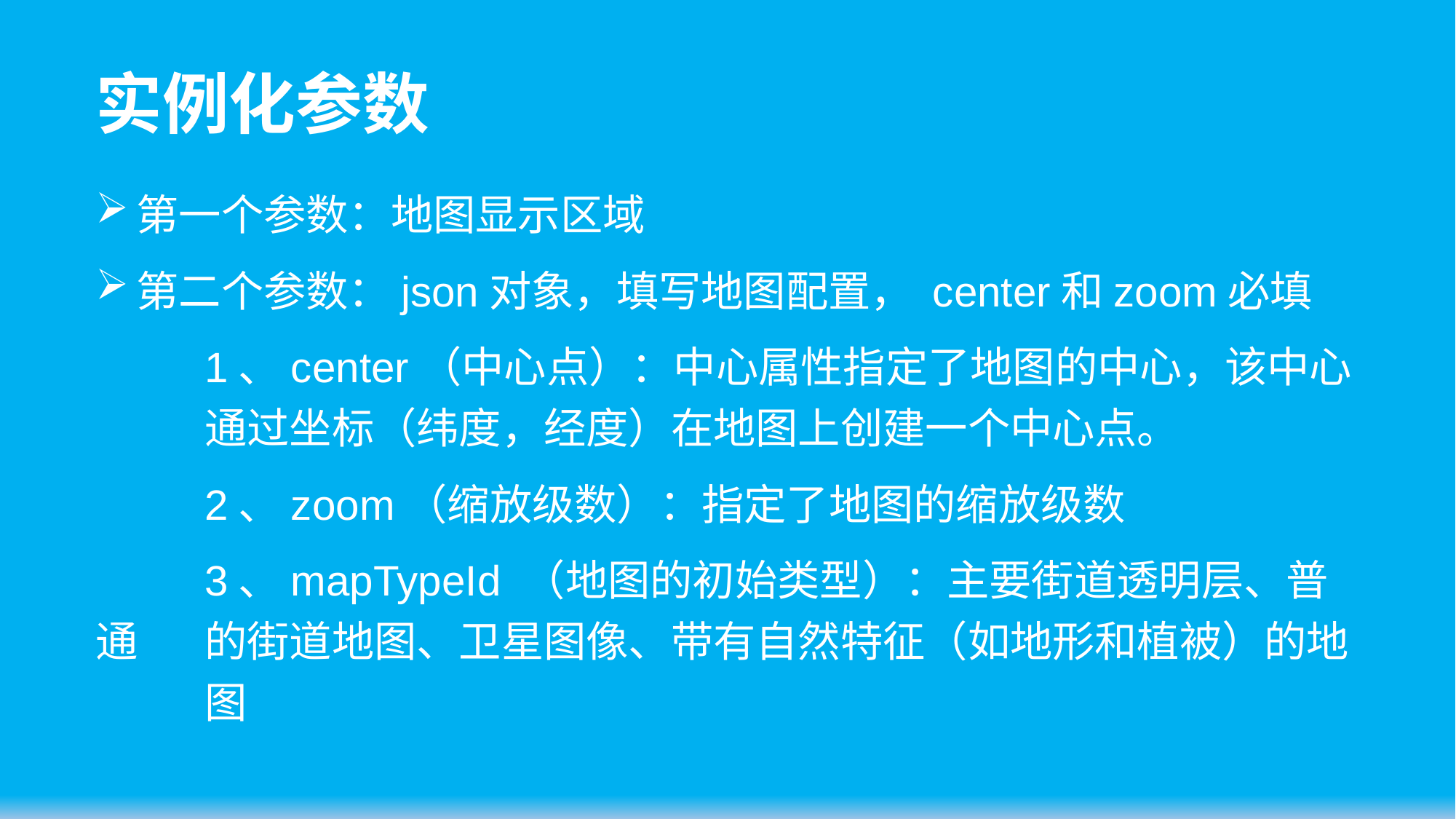

# 实例化参数
第一个参数：地图显示区域
第二个参数：json对象，填写地图配置， center和zoom必填
	1、center（中心点）：中心属性指定了地图的中心，该中心	通过坐标（纬度，经度）在地图上创建一个中心点。
	2、zoom（缩放级数）：指定了地图的缩放级数
	3、mapTypeId （地图的初始类型）：主要街道透明层、普通	的街道地图、卫星图像、带有自然特征（如地形和植被）的地	图